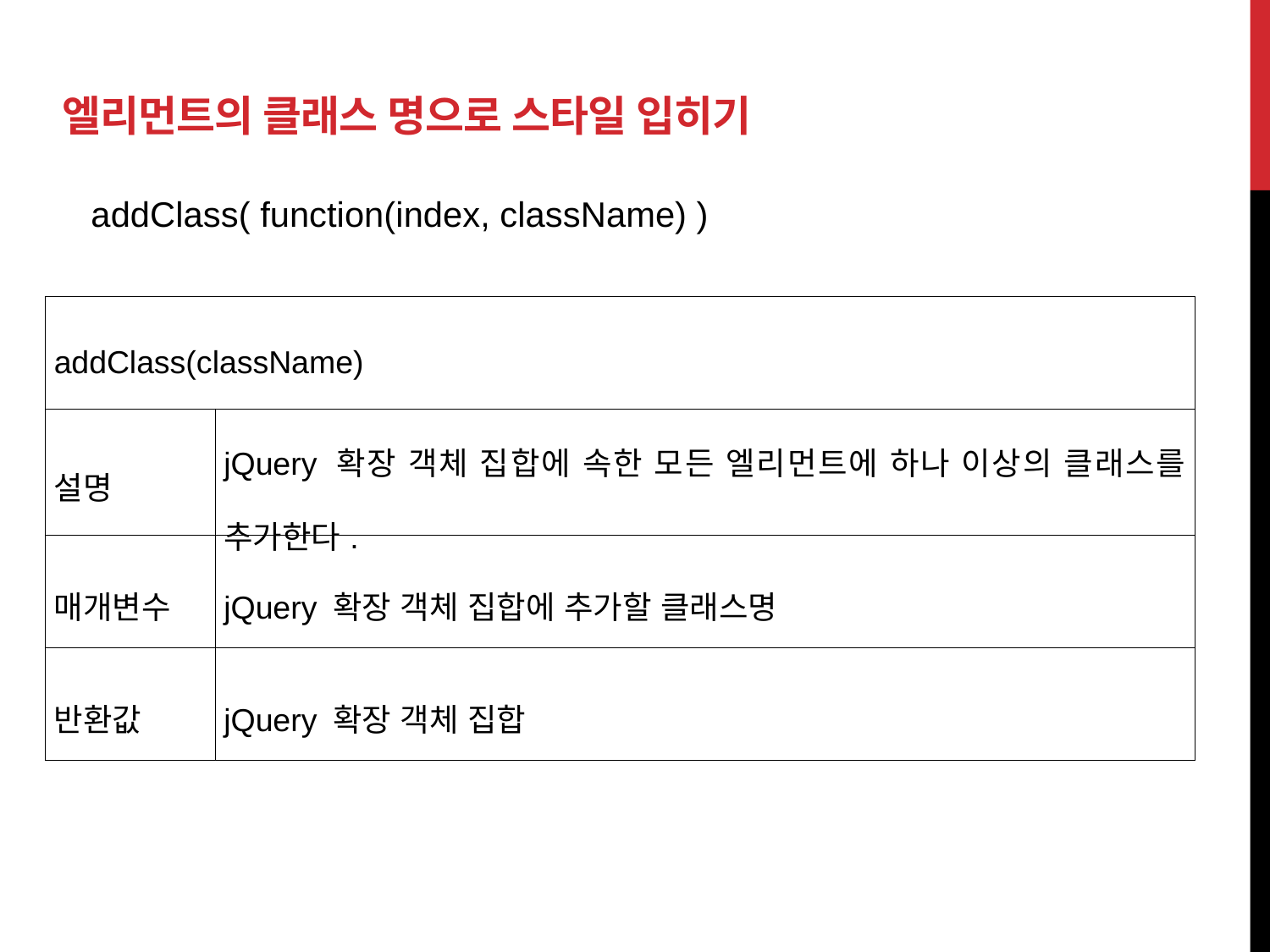

# 엘리먼트의 클래스 명으로 스타일 입히기
addClass( function(index, className) )
| addClass(className) |  |
| --- | --- |
| 설명 | jQuery 확장 객체 집합에 속한 모든 엘리먼트에 하나 이상의 클래스를 추가한다. |
| 매개변수 | jQuery 확장 객체 집합에 추가할 클래스명 |
| 반환값 | jQuery 확장 객체 집합 |